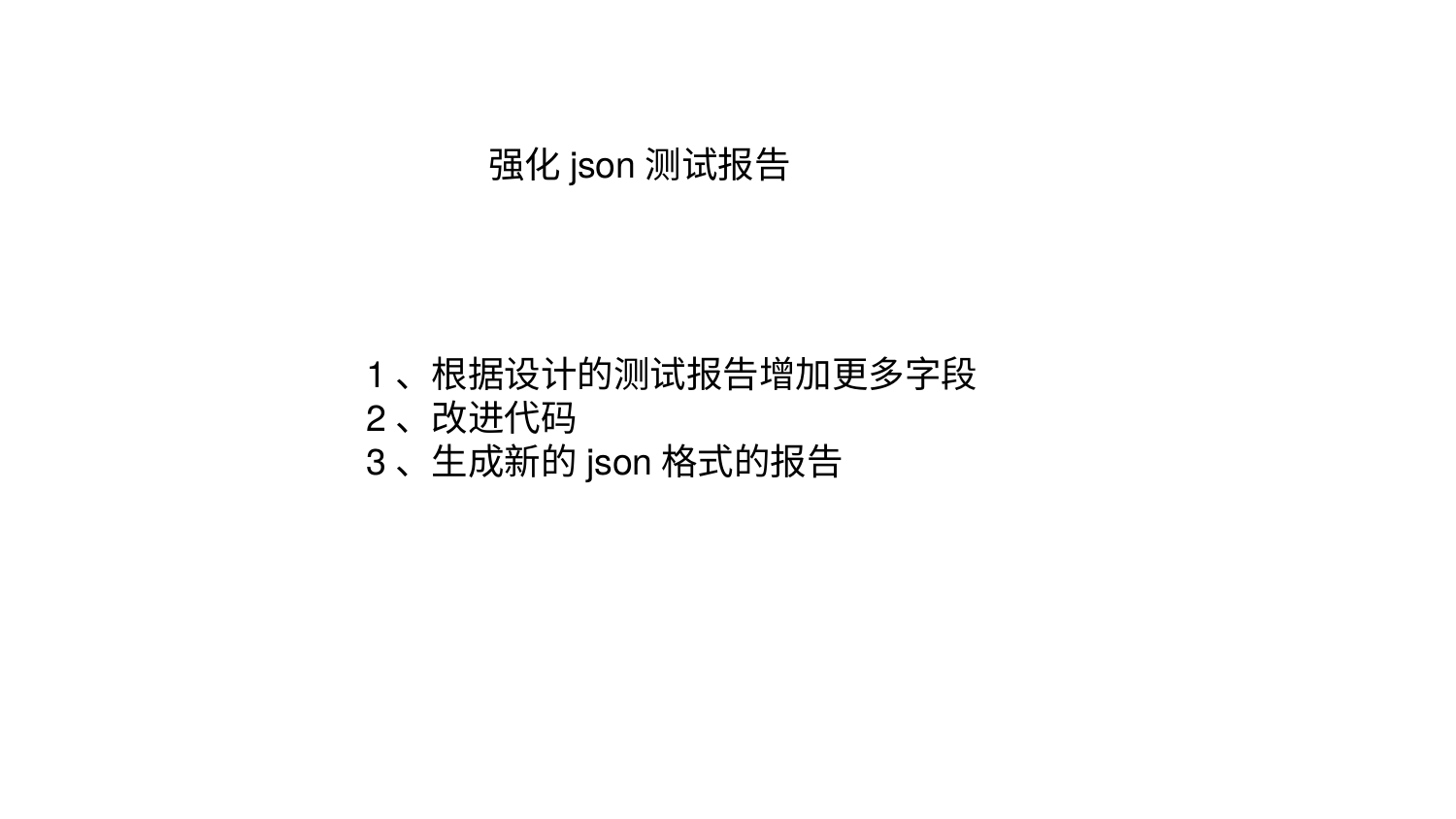

强化json测试报告

1、根据设计的测试报告增加更多字段
2、改进代码
3、生成新的json格式的报告